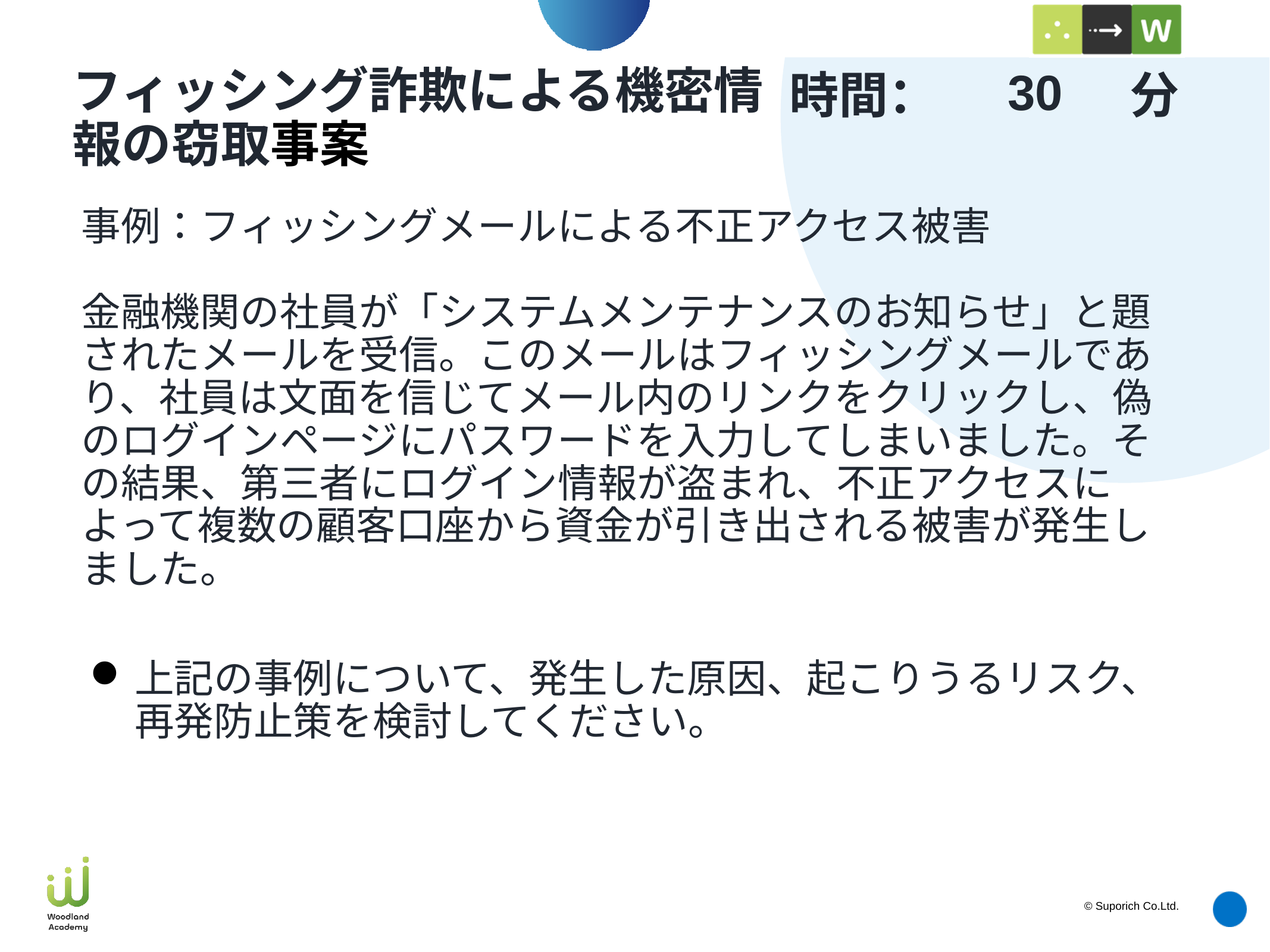

30
# フィッシング詐欺による機密情報の窃取事案
事例：フィッシングメールによる不正アクセス被害

金融機関の社員が「システムメンテナンスのお知らせ」と題されたメールを受信。このメールはフィッシングメールであり、社員は文面を信じてメール内のリンクをクリックし、偽のログインページにパスワードを入力してしまいました。その結果、第三者にログイン情報が盗まれ、不正アクセスによって複数の顧客口座から資金が引き出される被害が発生しました。
上記の事例について、発生した原因、起こりうるリスク、再発防止策を検討してください。